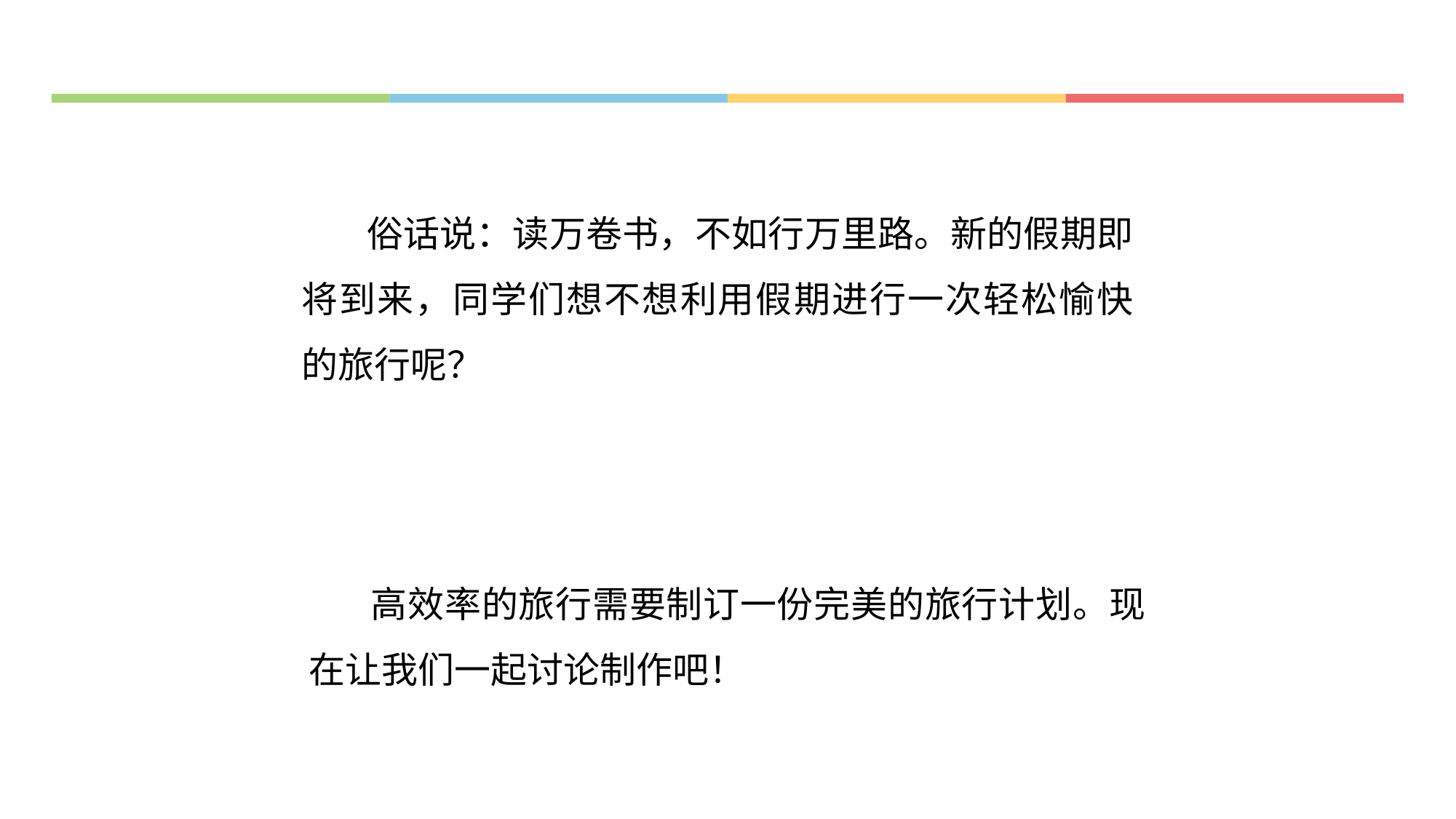

俗话说：读万卷书，不如行万里路。新的假期即将到来，同学们想不想利用假期进行一次轻松愉快的旅行呢？
      高效率的旅行需要制订一份完美的旅行计划。现在让我们一起讨论制作吧！